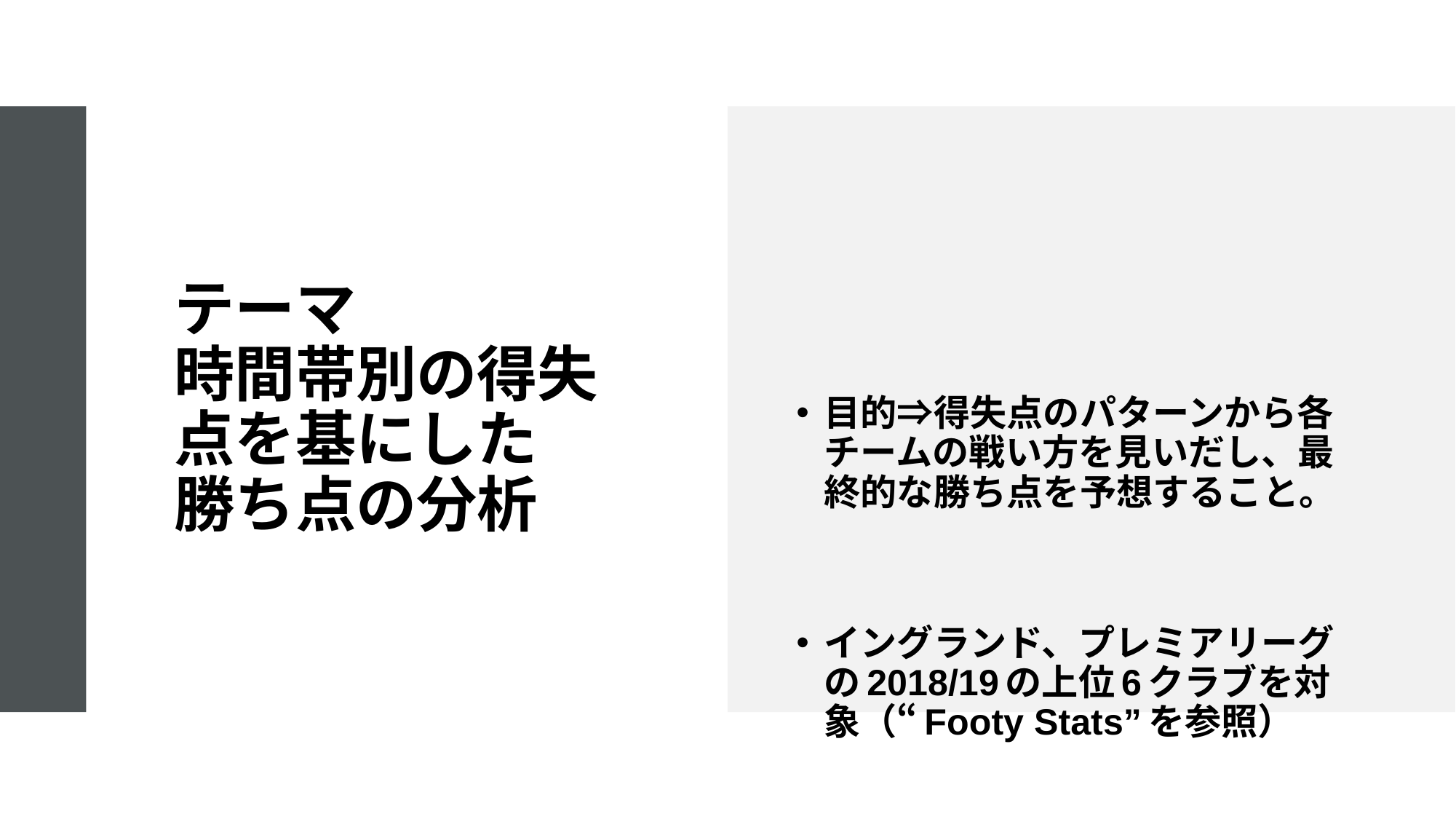

# テーマ 時間帯別の得失点を基にした 勝ち点の分析

目的⇒得失点のパターンから各チームの戦い方を見いだし、最終的な勝ち点を予想すること。

イングランド、プレミアリーグの2018/19の上位6クラブを対象（“Footy Stats”を参照）